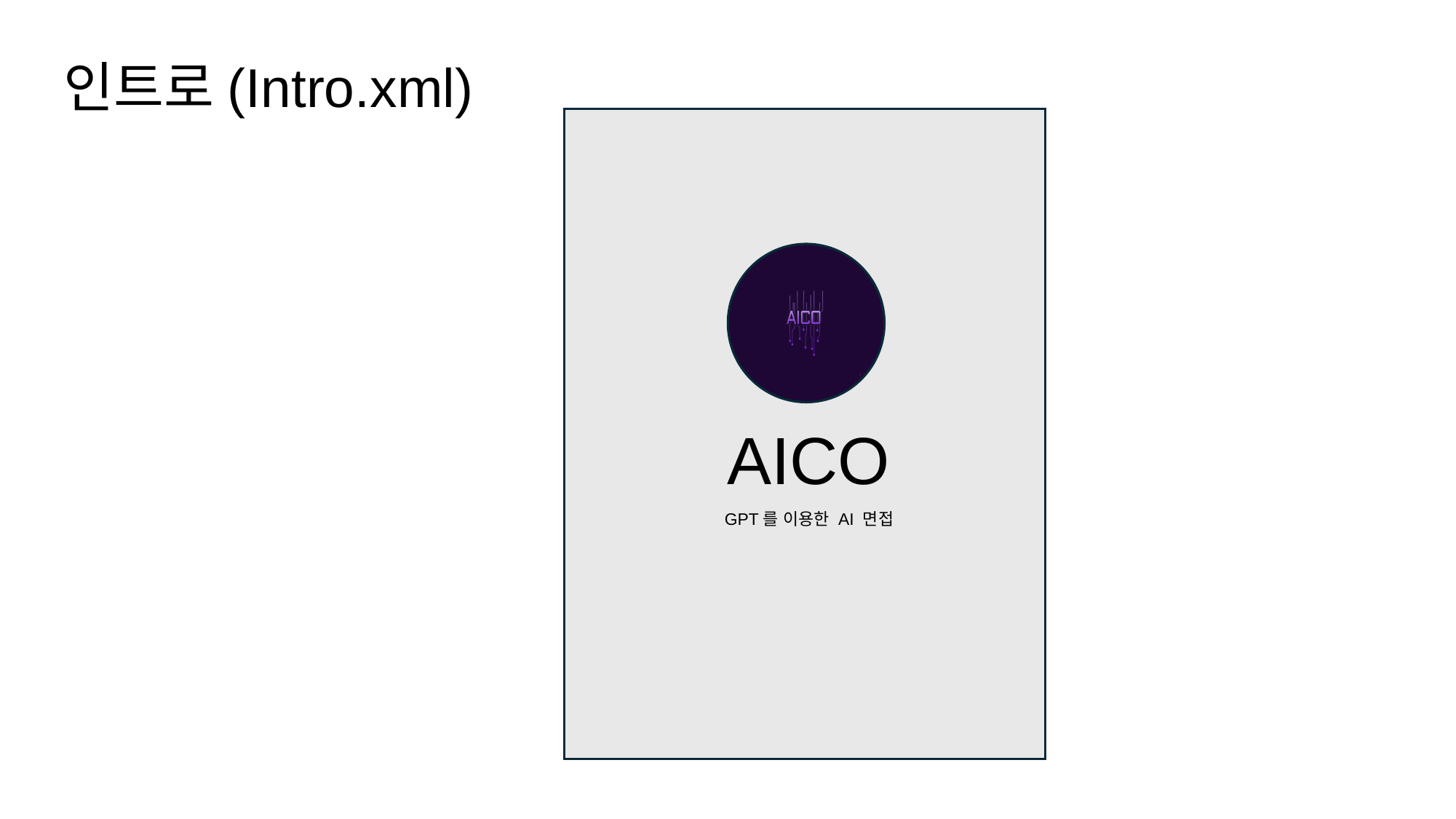

# 인트로(Intro.xml)

AICO
GPT를 이용한 AI 면접